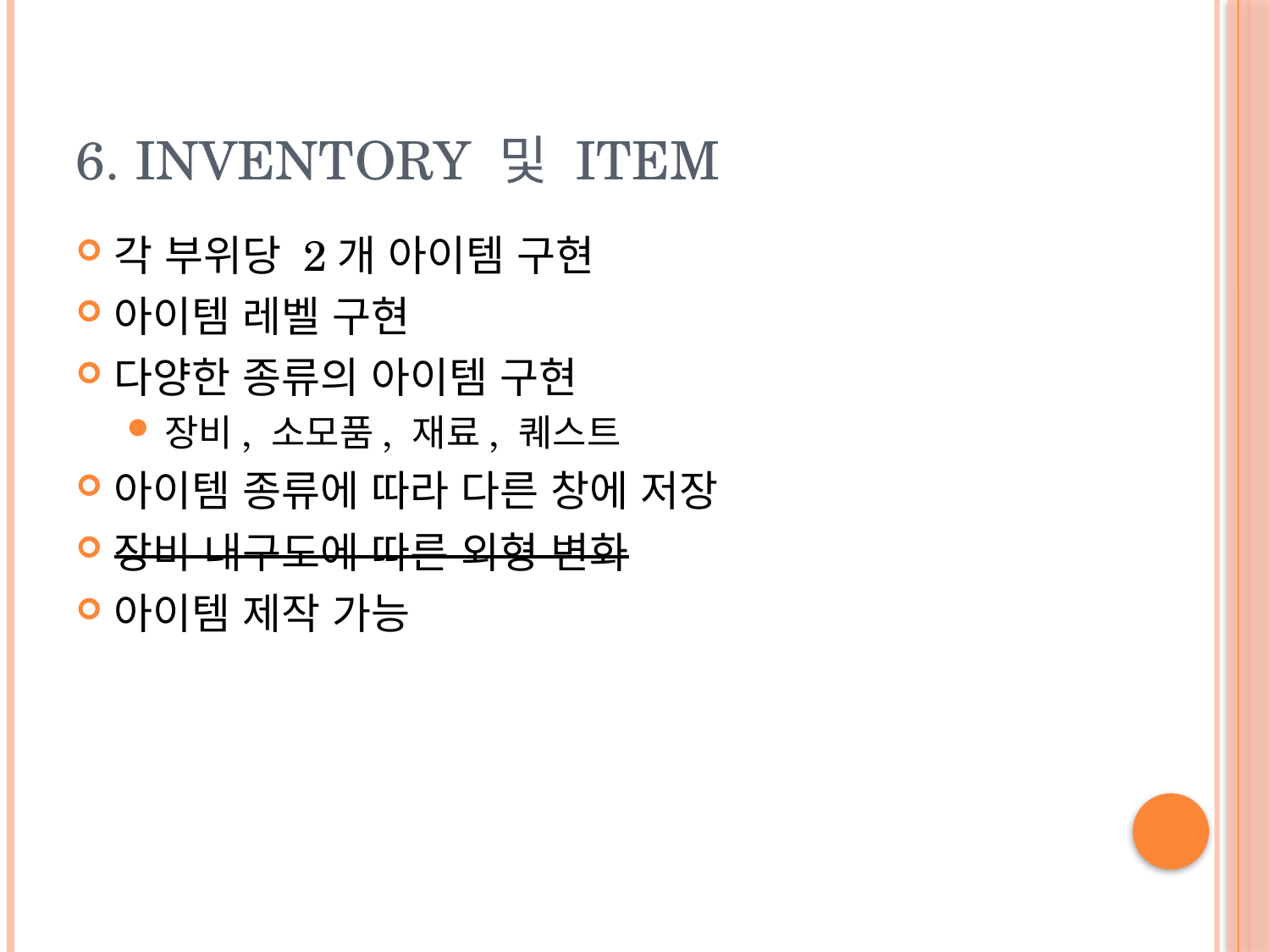

# 6. Inventory 및 Item
각 부위당 2개 아이템 구현
아이템 레벨 구현
다양한 종류의 아이템 구현
장비, 소모품, 재료, 퀘스트
아이템 종류에 따라 다른 창에 저장
장비 내구도에 따른 외형 변화
아이템 제작 가능